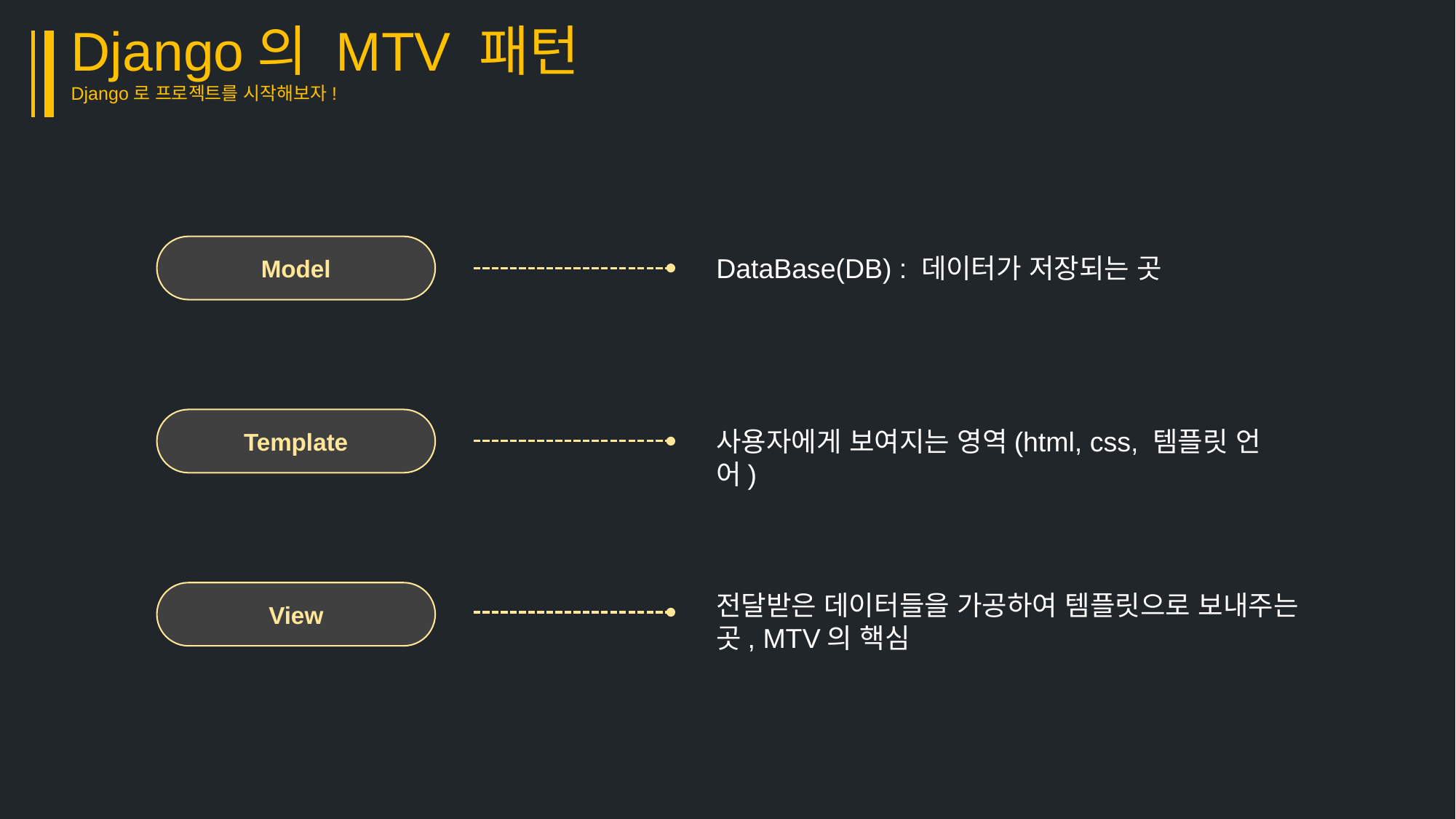

Django의 MTV 패턴
Django로 프로젝트를 시작해보자!
Model
DataBase(DB) : 데이터가 저장되는 곳
Template
사용자에게 보여지는 영역(html, css, 템플릿 언어)
View
전달받은 데이터들을 가공하여 템플릿으로 보내주는 곳, MTV의 핵심